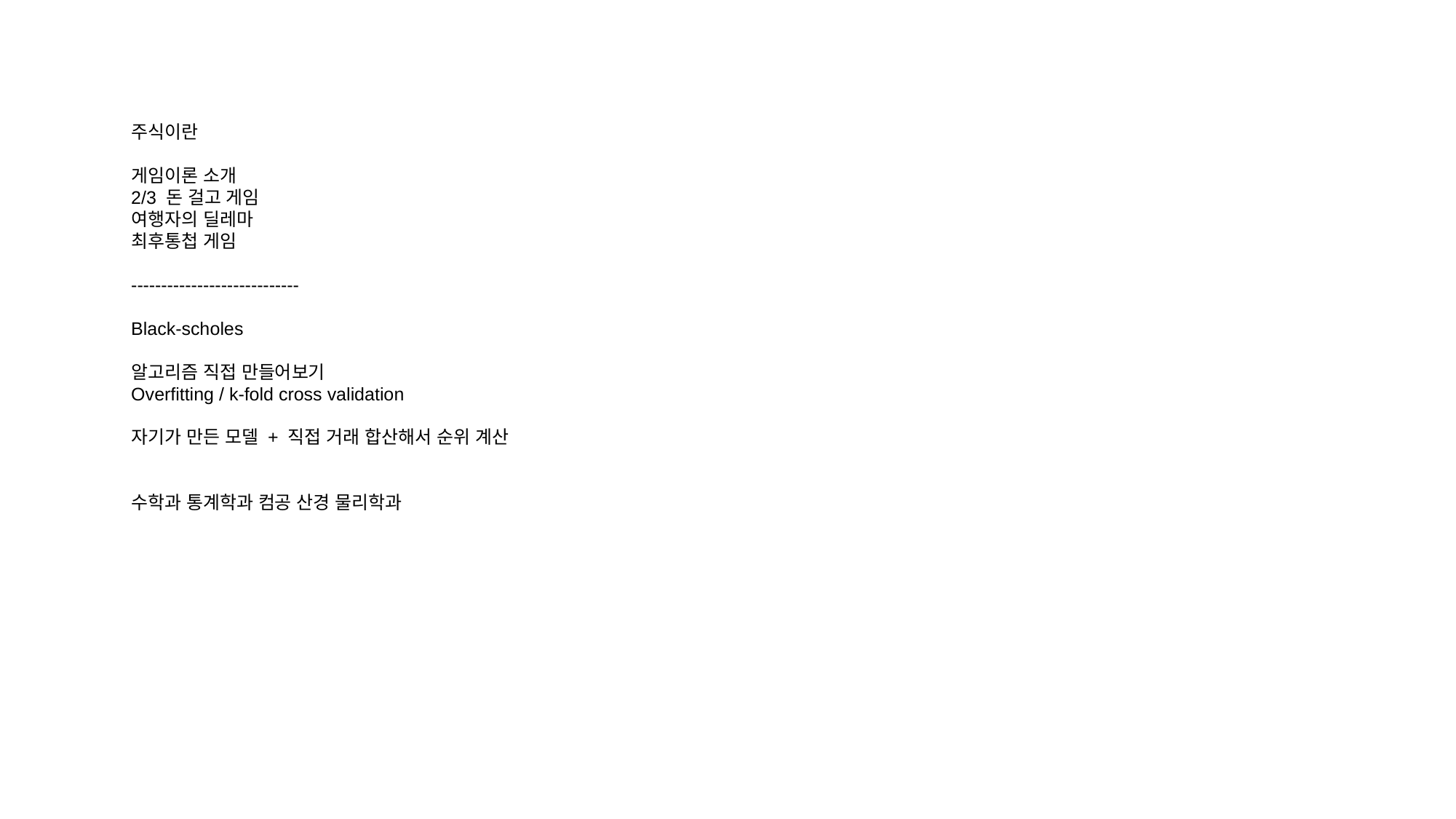

주식이란

게임이론 소개
2/3 돈 걸고 게임
여행자의 딜레마
최후통첩 게임

----------------------------

Black-scholes

알고리즘 직접 만들어보기
Overfitting / k-fold cross validation

자기가 만든 모델 + 직접 거래 합산해서 순위 계산

수학과 통계학과 컴공 산경 물리학과